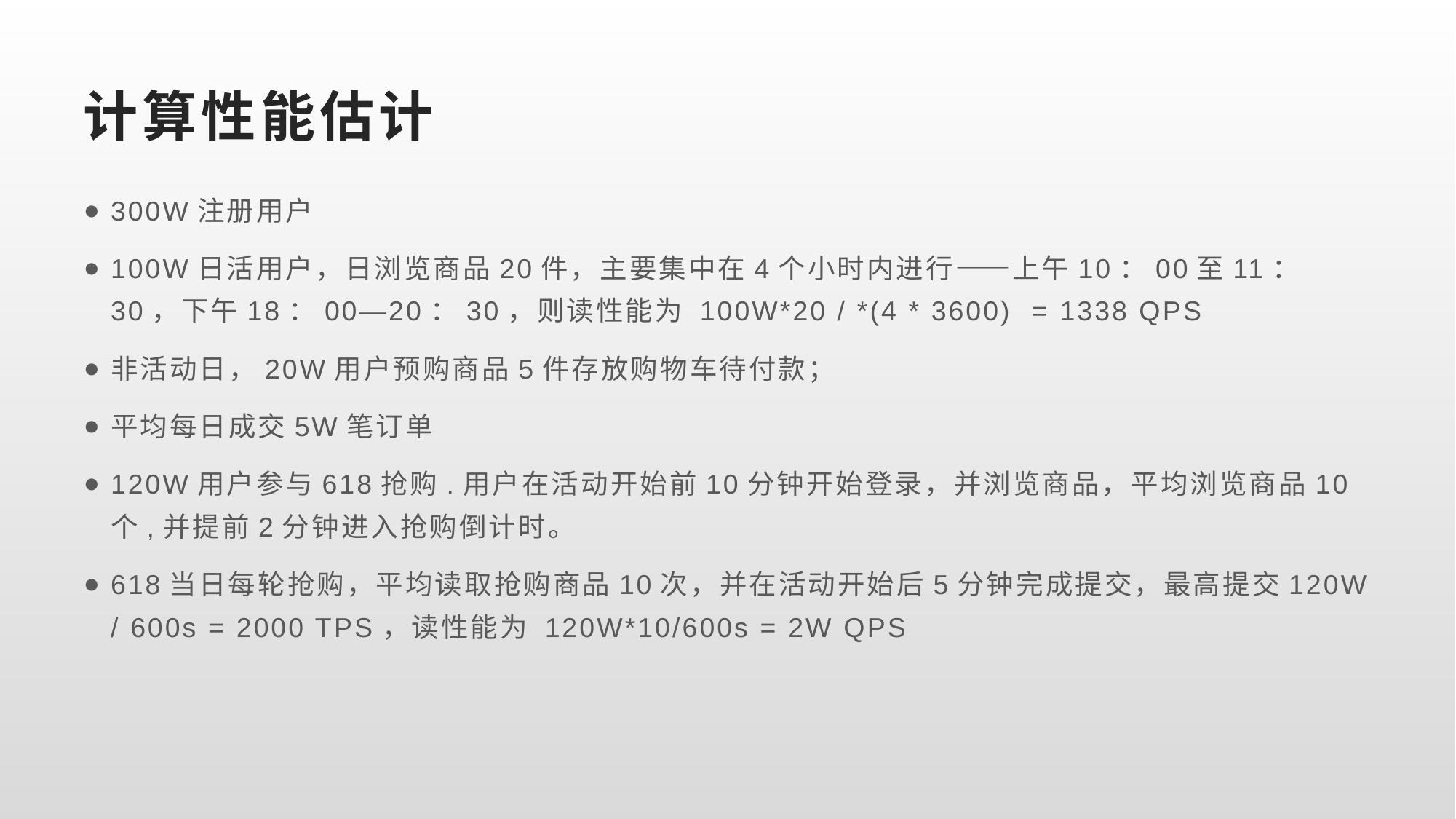

# 计算性能估计
300W注册用户
100W日活用户，日浏览商品20件，主要集中在4个小时内进行——上午10：00至11：30，下午18：00—20：30，则读性能为 100W*20 / *(4 * 3600)  = 1338 QPS
非活动日，20W用户预购商品5件存放购物车待付款；
平均每日成交5W笔订单
120W用户参与618抢购.用户在活动开始前10分钟开始登录，并浏览商品，平均浏览商品10个,并提前2分钟进入抢购倒计时。
618当日每轮抢购，平均读取抢购商品10次，并在活动开始后5分钟完成提交，最高提交120W / 600s = 2000 TPS，读性能为 120W*10/600s = 2W QPS